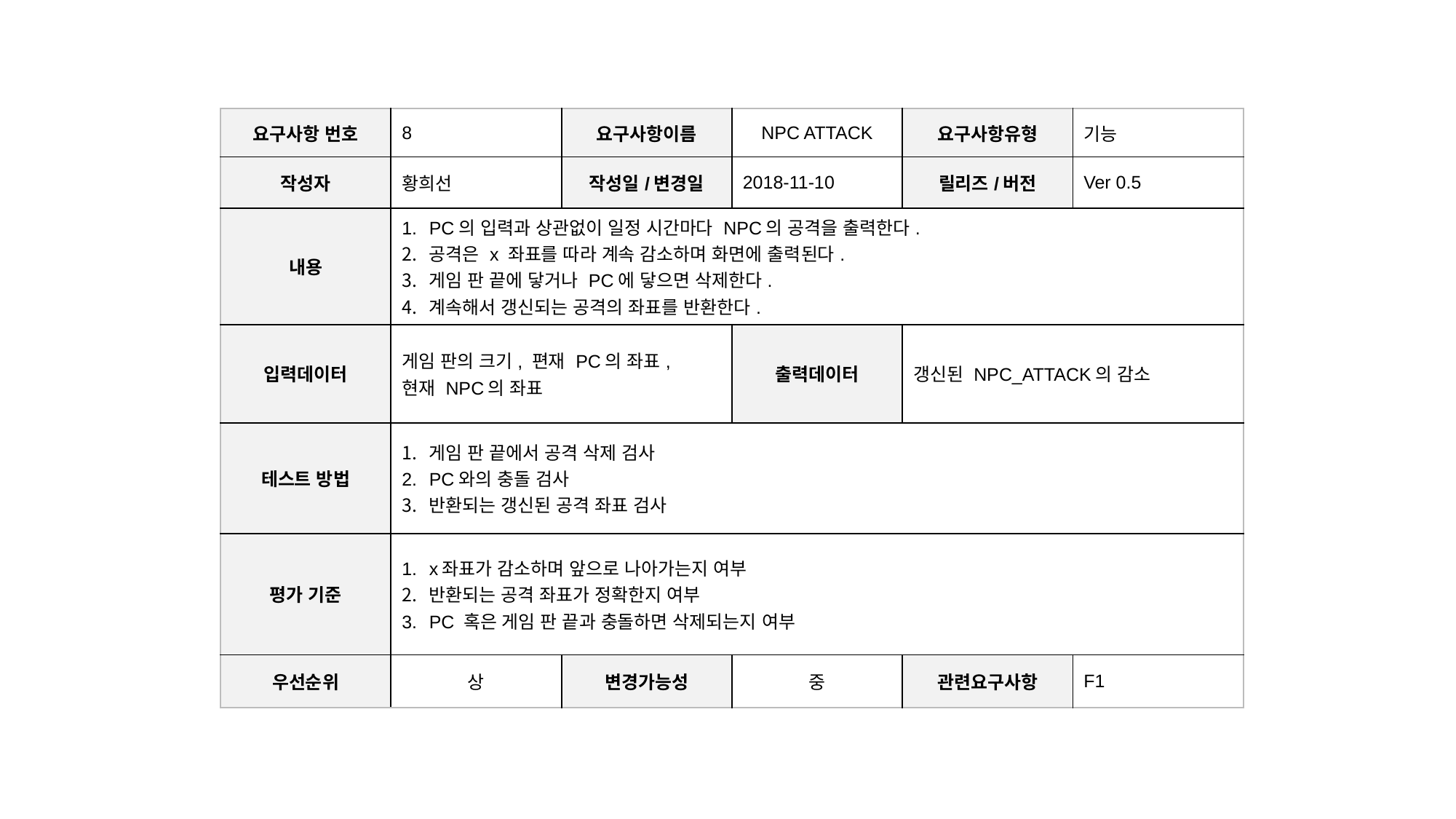

| 요구사항 번호 | 8 | 요구사항이름 | NPC ATTACK | 요구사항유형 | 기능 |
| --- | --- | --- | --- | --- | --- |
| 작성자 | 황희선 | 작성일/변경일 | 2018-11-10 | 릴리즈/버전 | Ver 0.5 |
| 내용 | PC의 입력과 상관없이 일정 시간마다 NPC의 공격을 출력한다. 공격은 x 좌표를 따라 계속 감소하며 화면에 출력된다. 게임 판 끝에 닿거나 PC에 닿으면 삭제한다. 계속해서 갱신되는 공격의 좌표를 반환한다. |  |  |  |  |
| 입력데이터 | 게임 판의 크기, 편재 PC의 좌표, 현재 NPC의 좌표 |  | 출력데이터 | 갱신된 NPC\_ATTACK의 감소 |  |
| 테스트 방법 | 게임 판 끝에서 공격 삭제 검사 PC와의 충돌 검사 반환되는 갱신된 공격 좌표 검사 |  |  |  |  |
| 평가 기준 | x좌표가 감소하며 앞으로 나아가는지 여부 반환되는 공격 좌표가 정확한지 여부 PC 혹은 게임 판 끝과 충돌하면 삭제되는지 여부 |  |  |  |  |
| 우선순위 | 상 | 변경가능성 | 중 | 관련요구사항 | F1 |